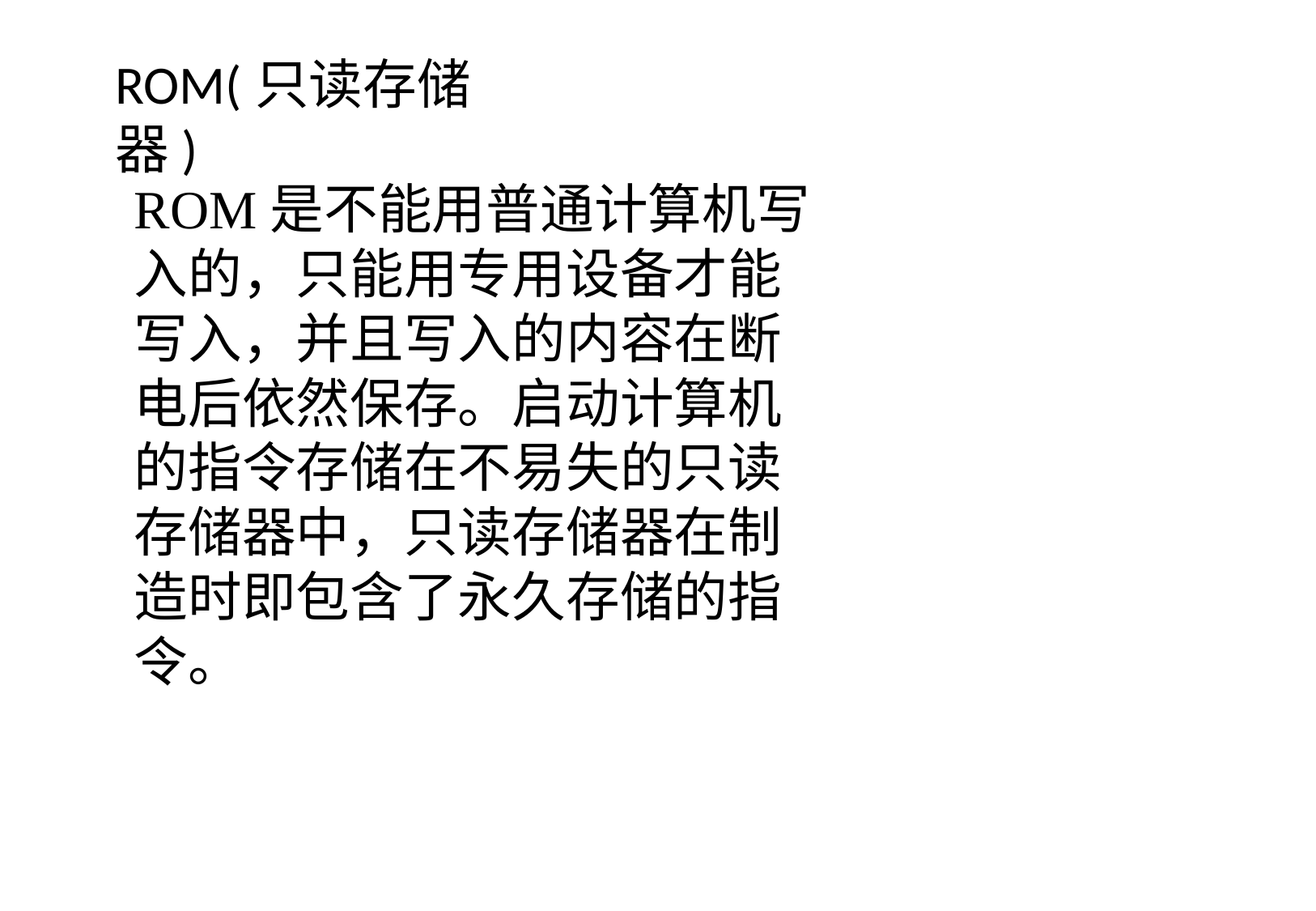

ROM(只读存储器)
ROM是不能用普通计算机写入的，只能用专用设备才能写入，并且写入的内容在断电后依然保存。启动计算机的指令存储在不易失的只读存储器中，只读存储器在制造时即包含了永久存储的指令。